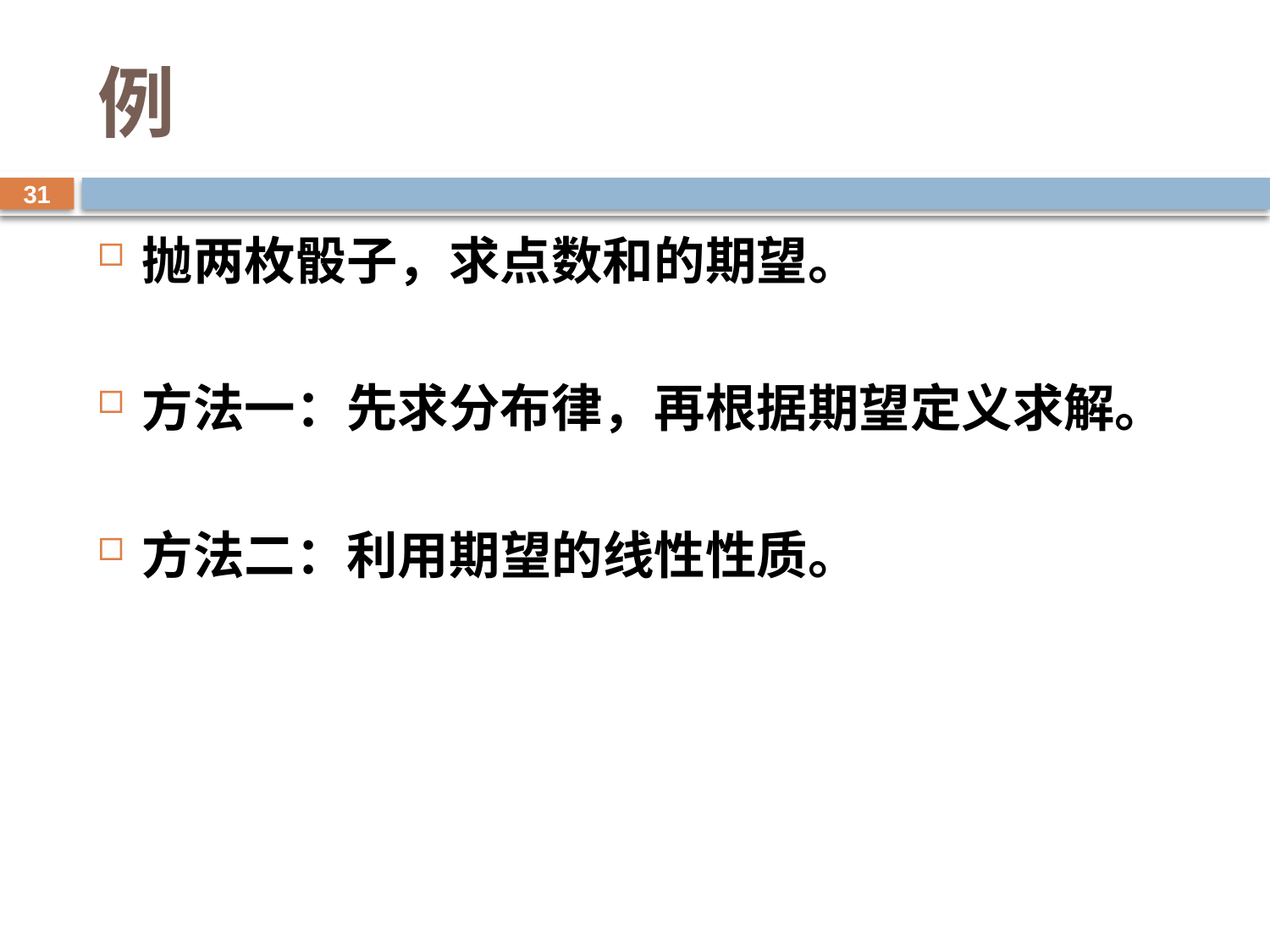

# 例
31
抛两枚骰子，求点数和的期望。

方法一：先求分布律，再根据期望定义求解。

方法二：利用期望的线性性质。